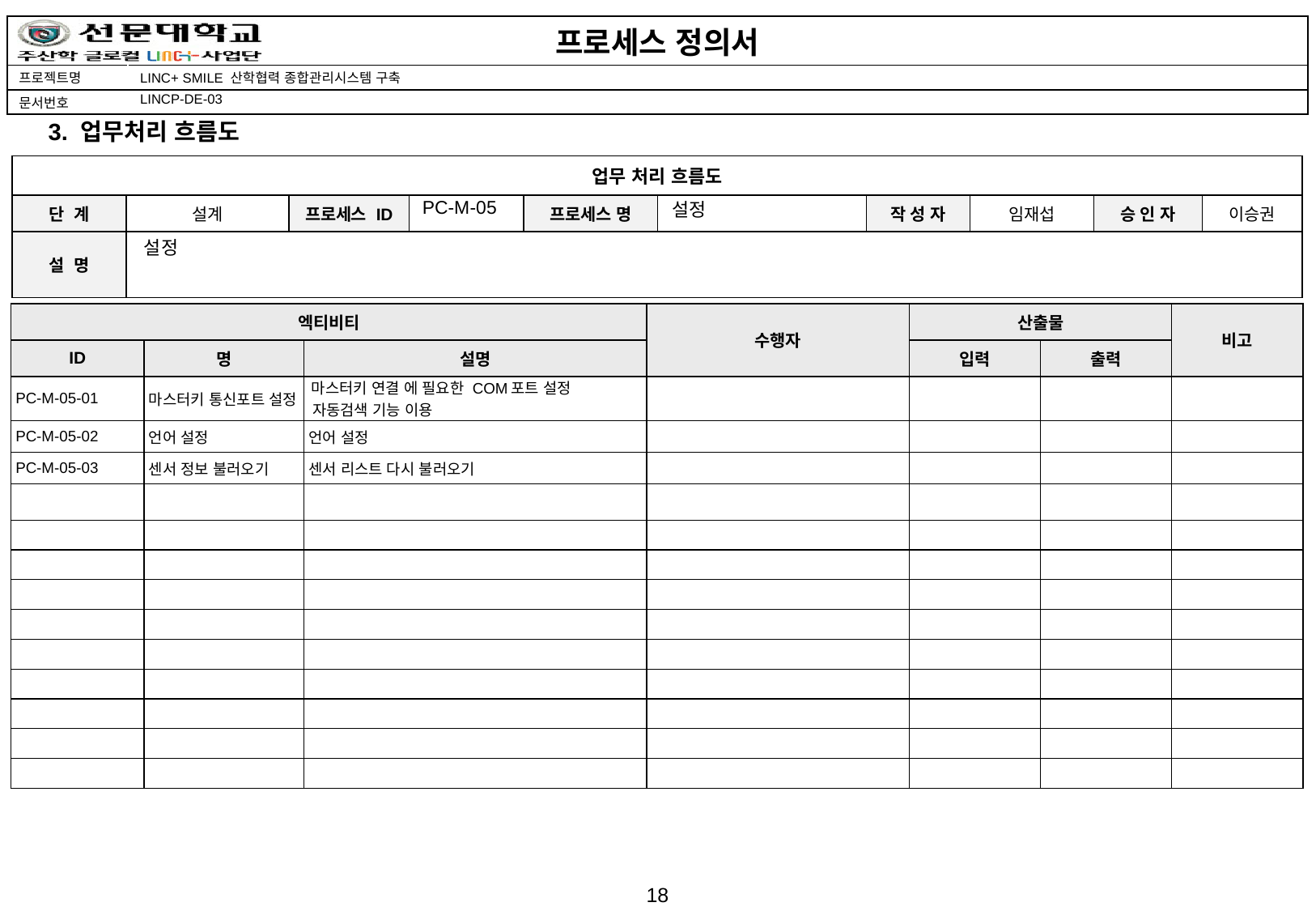

3. 업무처리 흐름도
PC-M-05
설정
설정
| 엑티비티 |  |  | 수행자 | 산출물 |  | 비고 |
| --- | --- | --- | --- | --- | --- | --- |
| ID | 명 | 설명 |  | 입력 | 출력 |  |
| PC-M-05-01 | 마스터키 통신포트 설정 | 마스터키 연결 에 필요한 COM포트 설정 자동검색 기능 이용 |  |  |  |  |
| PC-M-05-02 | 언어 설정 | 언어 설정 |  |  |  |  |
| PC-M-05-03 | 센서 정보 불러오기 | 센서 리스트 다시 불러오기 |  |  |  |  |
|  |  |  |  |  |  |  |
|  |  |  |  |  |  |  |
|  |  |  |  |  |  |  |
|  |  |  |  |  |  |  |
|  |  |  |  |  |  |  |
|  |  |  |  |  |  |  |
|  |  |  |  |  |  |  |
|  |  |  |  |  |  |  |
|  |  |  |  |  |  |  |
|  |  |  |  |  |  |  |